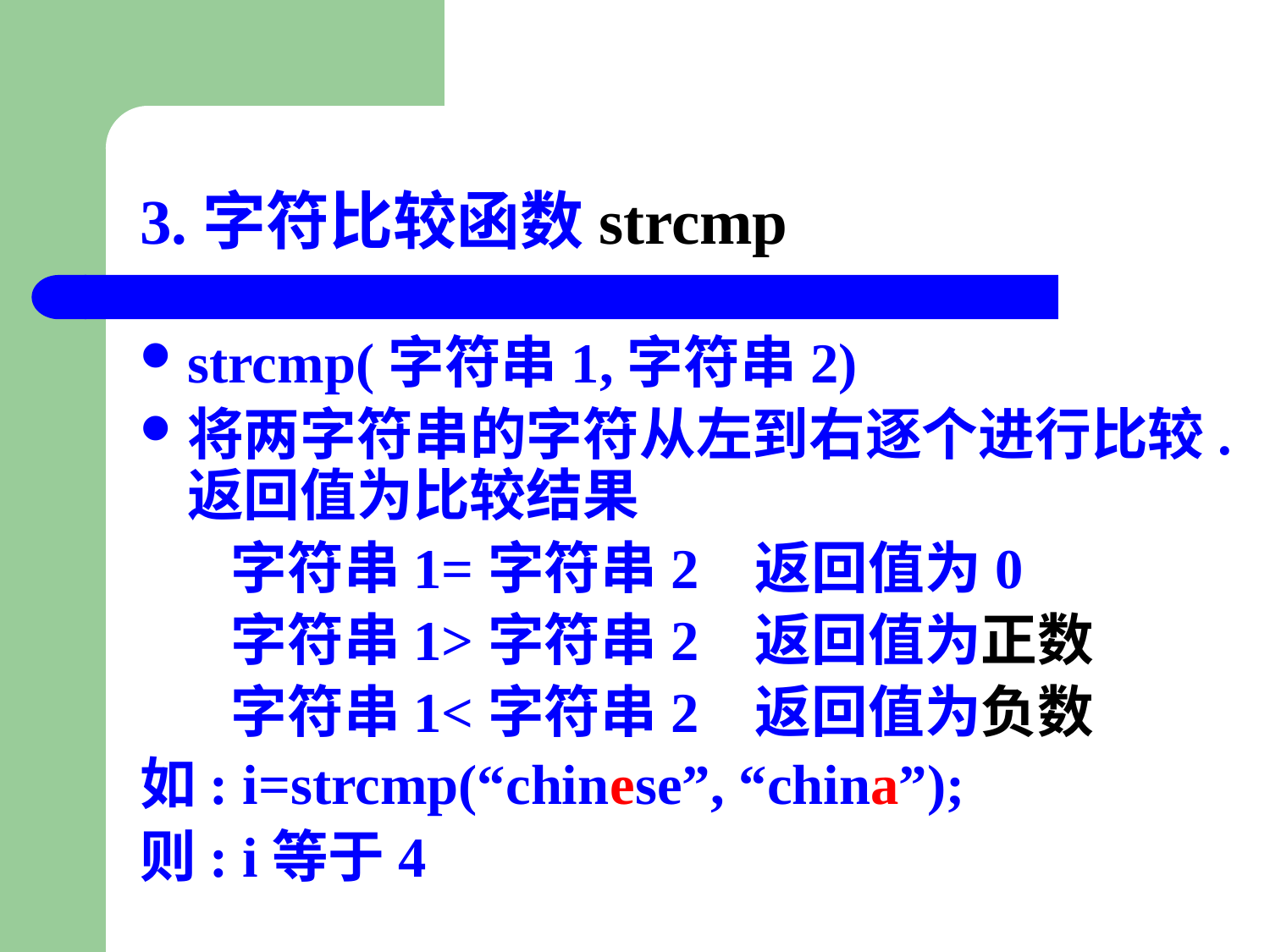

# 3.字符比较函数strcmp
strcmp(字符串1,字符串2)
将两字符串的字符从左到右逐个进行比较.返回值为比较结果
      字符串1=字符串2   返回值为0
      字符串1>字符串2   返回值为正数
      字符串1<字符串2   返回值为负数
如: i=strcmp(“chinese”, “china”);
则: i等于4